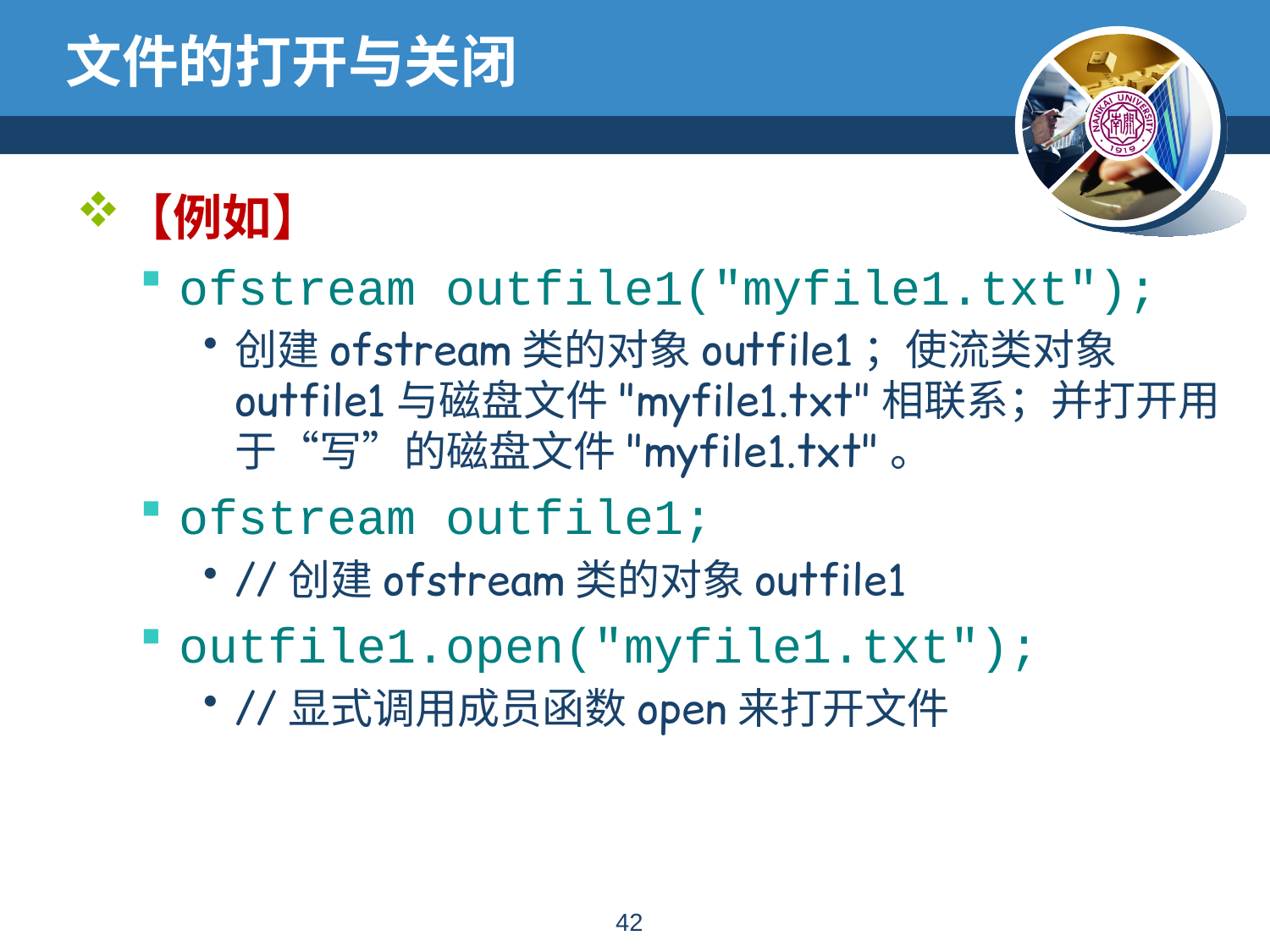

# 文件的打开与关闭
【例如】
ofstream outfile1("myfile1.txt");
创建ofstream类的对象outfile1；使流类对象outfile1与磁盘文件"myfile1.txt"相联系；并打开用于“写”的磁盘文件"myfile1.txt"。
ofstream outfile1;
//创建ofstream类的对象outfile1
outfile1.open("myfile1.txt");
//显式调用成员函数open来打开文件
42